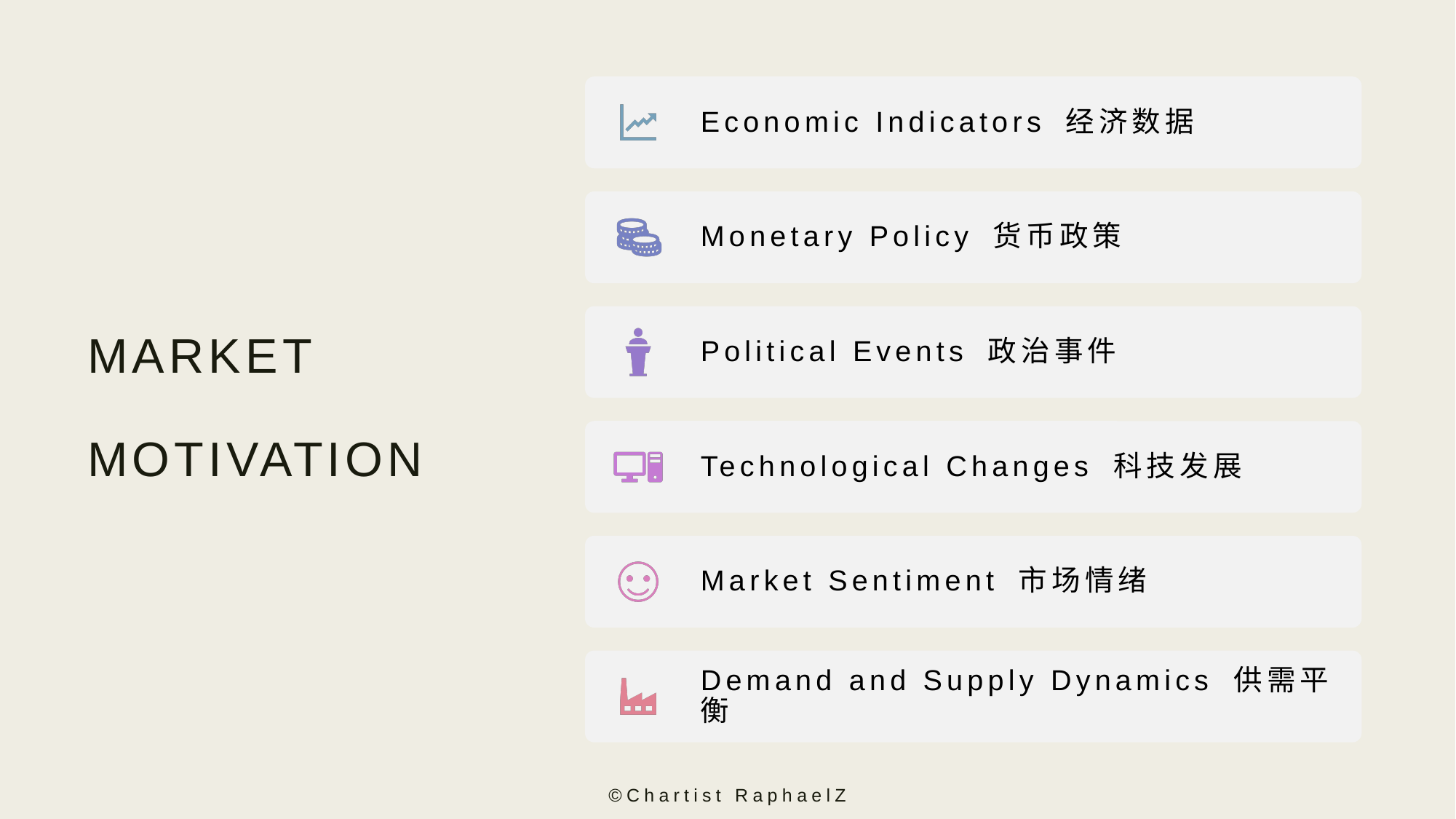

# MARKET MOTIVATION
Economic Indicators 经济数据
Monetary Policy 货币政策
Political Events 政治事件
Technological Changes 科技发展
Market Sentiment 市场情绪
Demand and Supply Dynamics 供需平衡
©️Chartist RaphaelZ